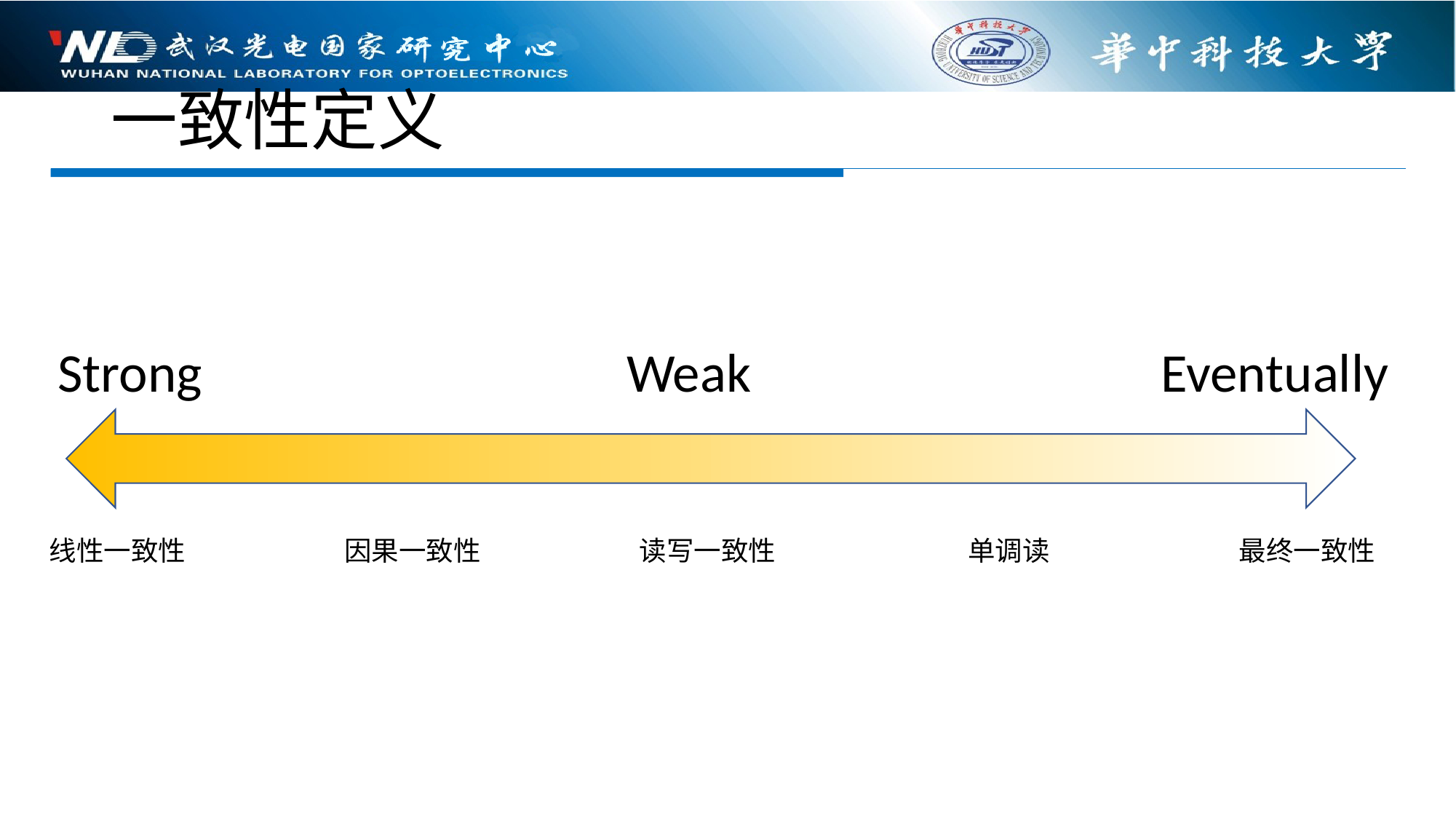

# 一致性定义
Weak
Eventually
Strong

读写一致性
单调读
线性一致性
因果一致性
最终一致性